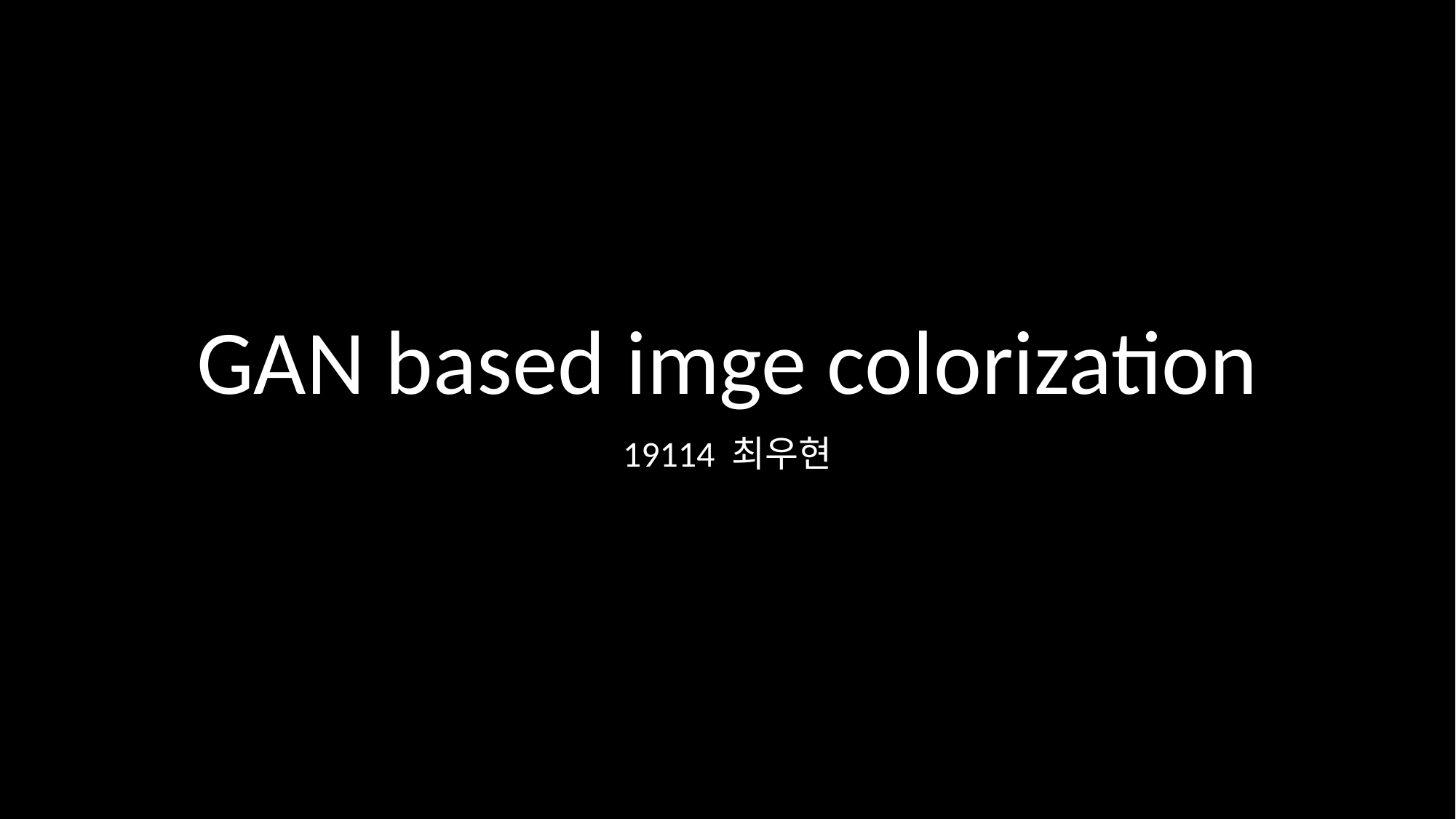

# GAN based imge colorization
19114 최우현